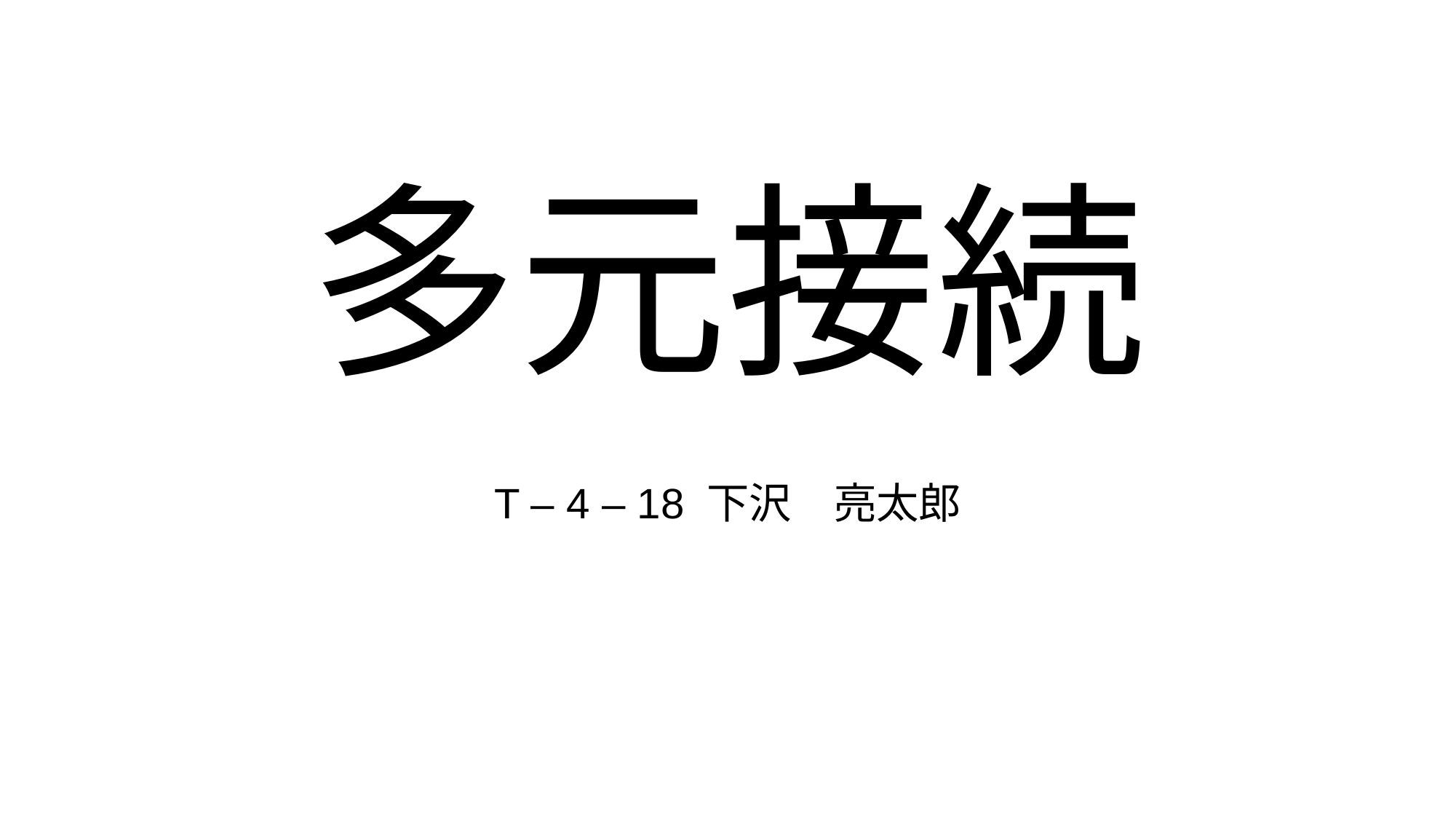

多元接続
T – 4 – 18 下沢　亮太郎